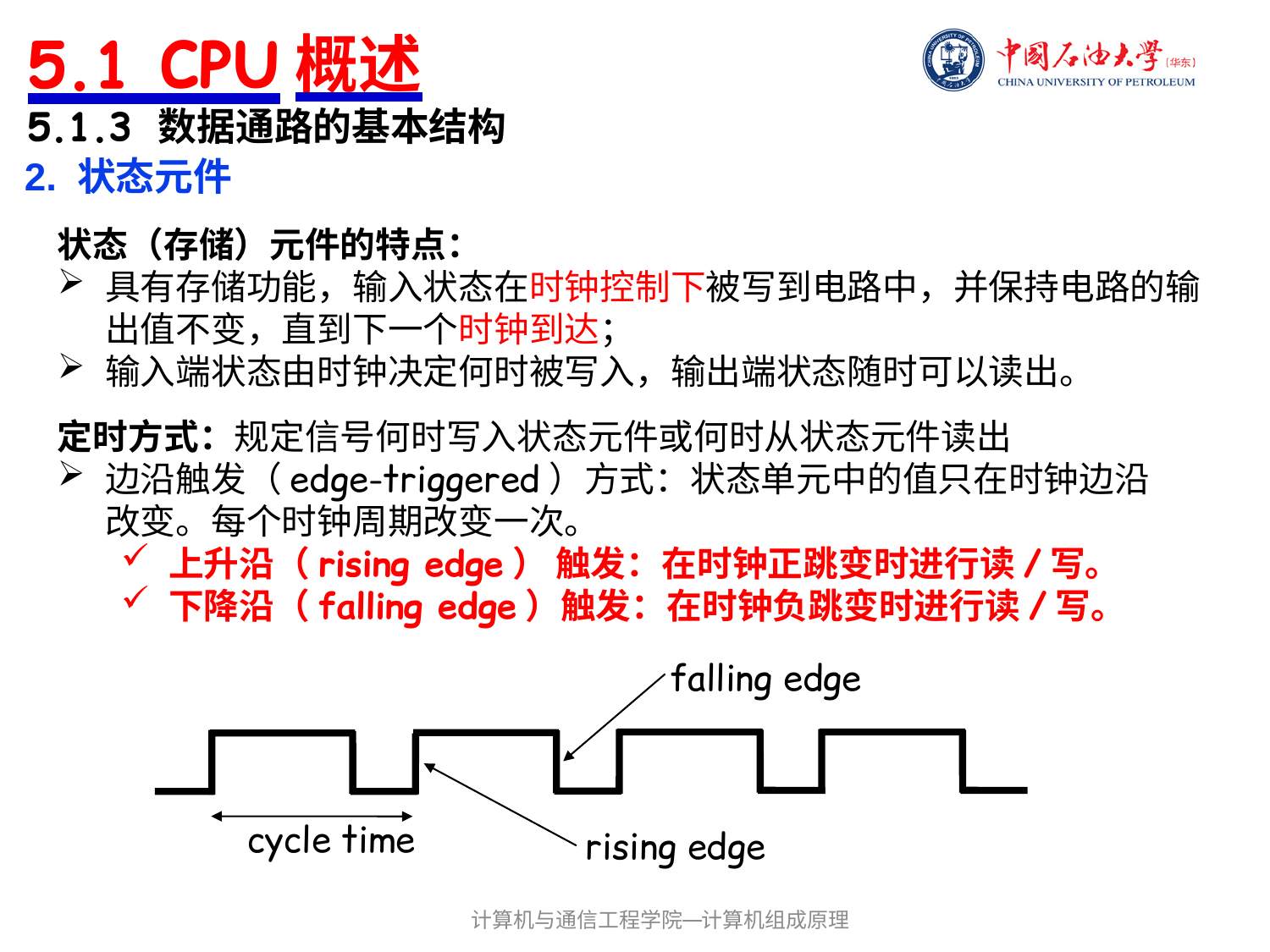

# 5.1 CPU概述
5.1.3 数据通路的基本结构

2. 状态元件
状态（存储）元件的特点：
具有存储功能，输入状态在时钟控制下被写到电路中，并保持电路的输出值不变，直到下一个时钟到达；
输入端状态由时钟决定何时被写入，输出端状态随时可以读出。
定时方式：规定信号何时写入状态元件或何时从状态元件读出
边沿触发（edge-triggered）方式：状态单元中的值只在时钟边沿改变。每个时钟周期改变一次。
上升沿（rising edge） 触发：在时钟正跳变时进行读/写。
下降沿（falling edge）触发：在时钟负跳变时进行读/写。
falling edge

cycle time
rising edge
计算机与通信工程学院—计算机组成原理
19